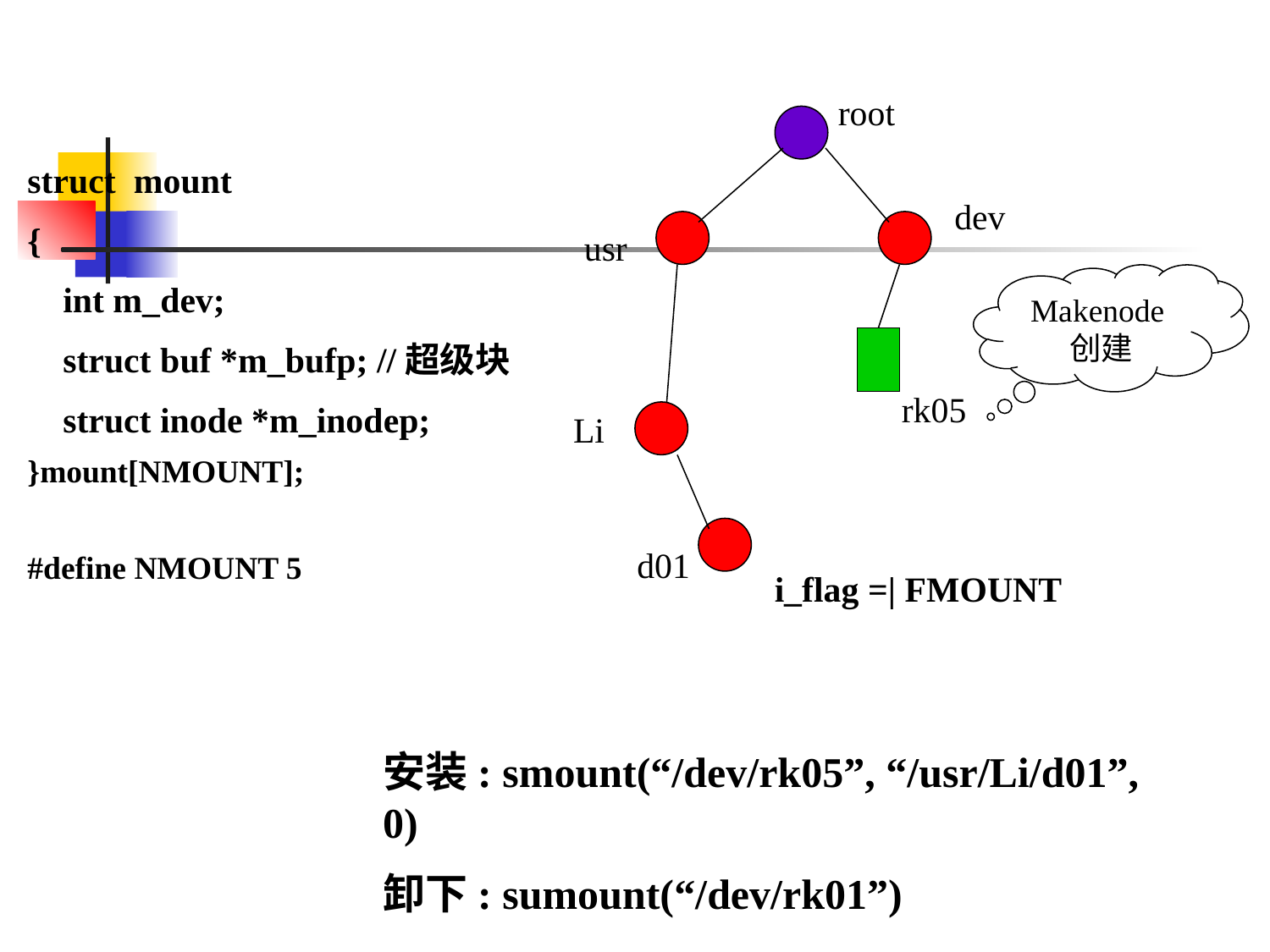

root

struct  mount
{
    int m_dev;
    struct buf *m_bufp; //超级块
    struct inode *m_inodep;
}mount[NMOUNT];

#define NMOUNT 5

dev

usr

Makenode创建

rk05
Li

d01
i_flag =| FMOUNT
安装: smount(“/dev/rk05”, “/usr/Li/d01”, 0)
卸下: sumount(“/dev/rk01”)